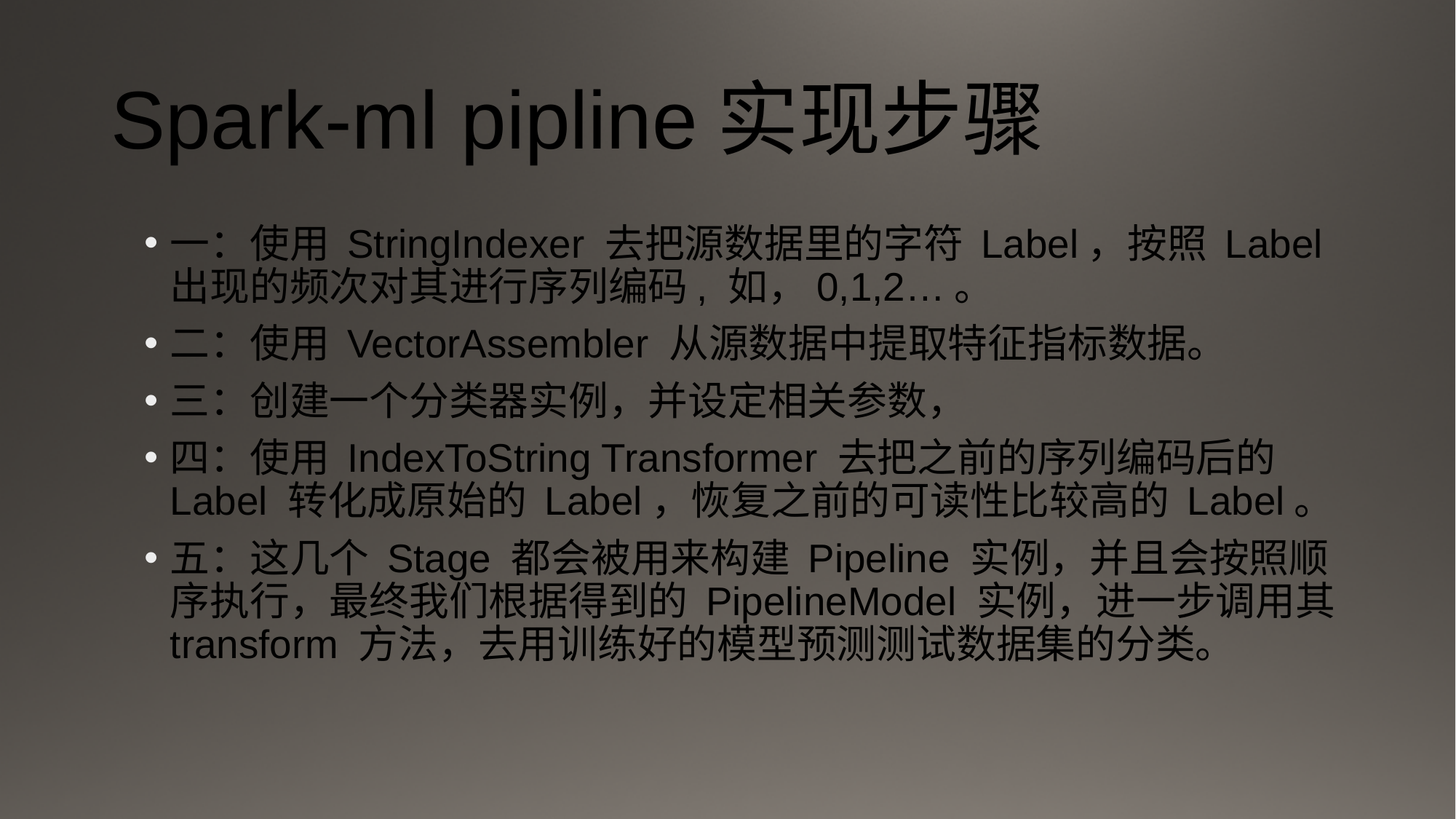

# Spark-ml pipline实现步骤
一：使用 StringIndexer 去把源数据里的字符 Label，按照 Label 出现的频次对其进行序列编码, 如，0,1,2…。
二：使用 VectorAssembler 从源数据中提取特征指标数据。
三：创建一个分类器实例，并设定相关参数，
四：使用 IndexToString Transformer 去把之前的序列编码后的 Label 转化成原始的 Label，恢复之前的可读性比较高的 Label。
五：这几个 Stage 都会被用来构建 Pipeline 实例，并且会按照顺序执行，最终我们根据得到的 PipelineModel 实例，进一步调用其 transform 方法，去用训练好的模型预测测试数据集的分类。